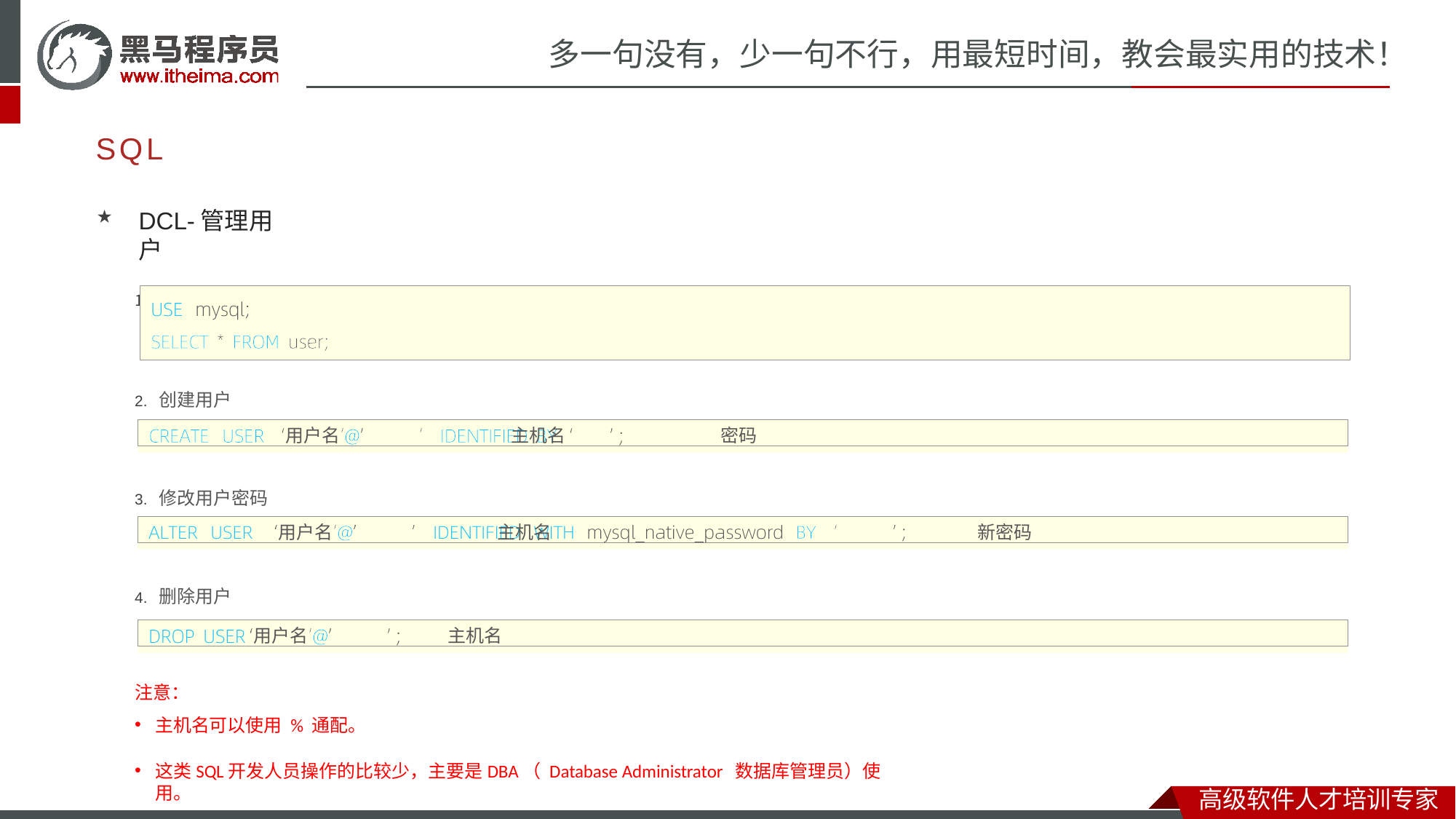

# 多一句没有，少一句不行，用最短时间，教会最实用的技术！

SQL

DCL-管理用户
查询用户

2. 创建用户

用户名	主机名	密码

3. 修改用户密码

用户名	主机名	新密码

4. 删除用户

用户名	主机名

注意：
主机名可以使用 % 通配。

这类SQL开发人员操作的比较少，主要是DBA（ Database Administrator 数据库管理员）使用。
高级软件人才培训专家